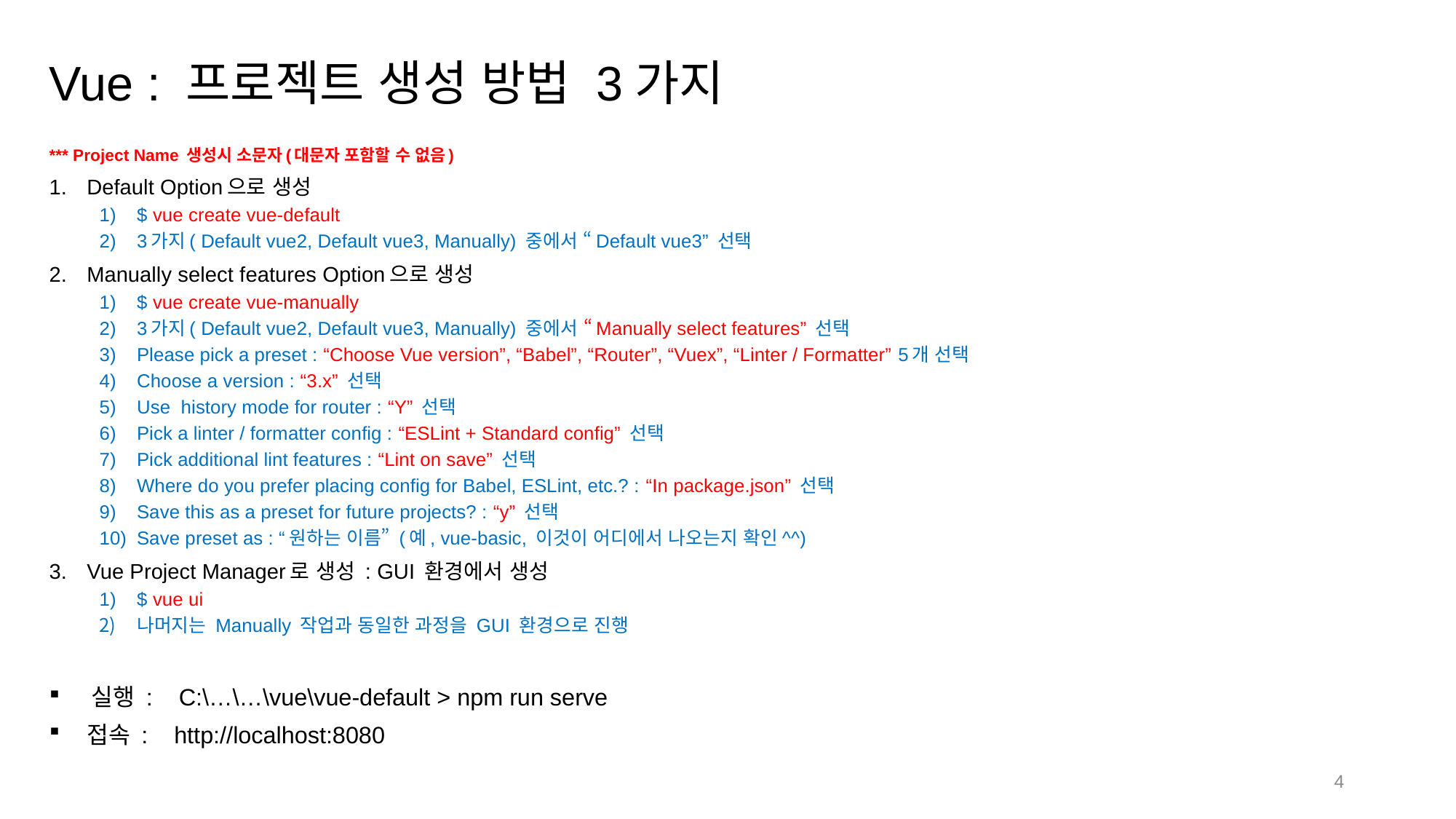

# Vue : 프로젝트 생성 방법 3가지
*** Project Name 생성시 소문자(대문자 포함할 수 없음)
Default Option으로 생성
$ vue create vue-default
3가지( Default vue2, Default vue3, Manually) 중에서 “Default vue3” 선택
Manually select features Option으로 생성
$ vue create vue-manually
3가지( Default vue2, Default vue3, Manually) 중에서 “Manually select features” 선택
Please pick a preset : “Choose Vue version”, “Babel”, “Router”, “Vuex”, “Linter / Formatter” 5개 선택
Choose a version : “3.x” 선택
Use  history mode for router : “Y” 선택
Pick a linter / formatter config : “ESLint + Standard config” 선택
Pick additional lint features : “Lint on save” 선택
Where do you prefer placing config for Babel, ESLint, etc.? : “In package.json” 선택
Save this as a preset for future projects? : “y” 선택
Save preset as : “원하는 이름” (예, vue-basic, 이것이 어디에서 나오는지 확인^^)
Vue Project Manager로 생성 : GUI 환경에서 생성
$ vue ui
나머지는 Manually 작업과 동일한 과정을 GUI 환경으로 진행

 실행 :    C:\…\…\vue\vue-default > npm run serve
접속 :    http://localhost:8080
4